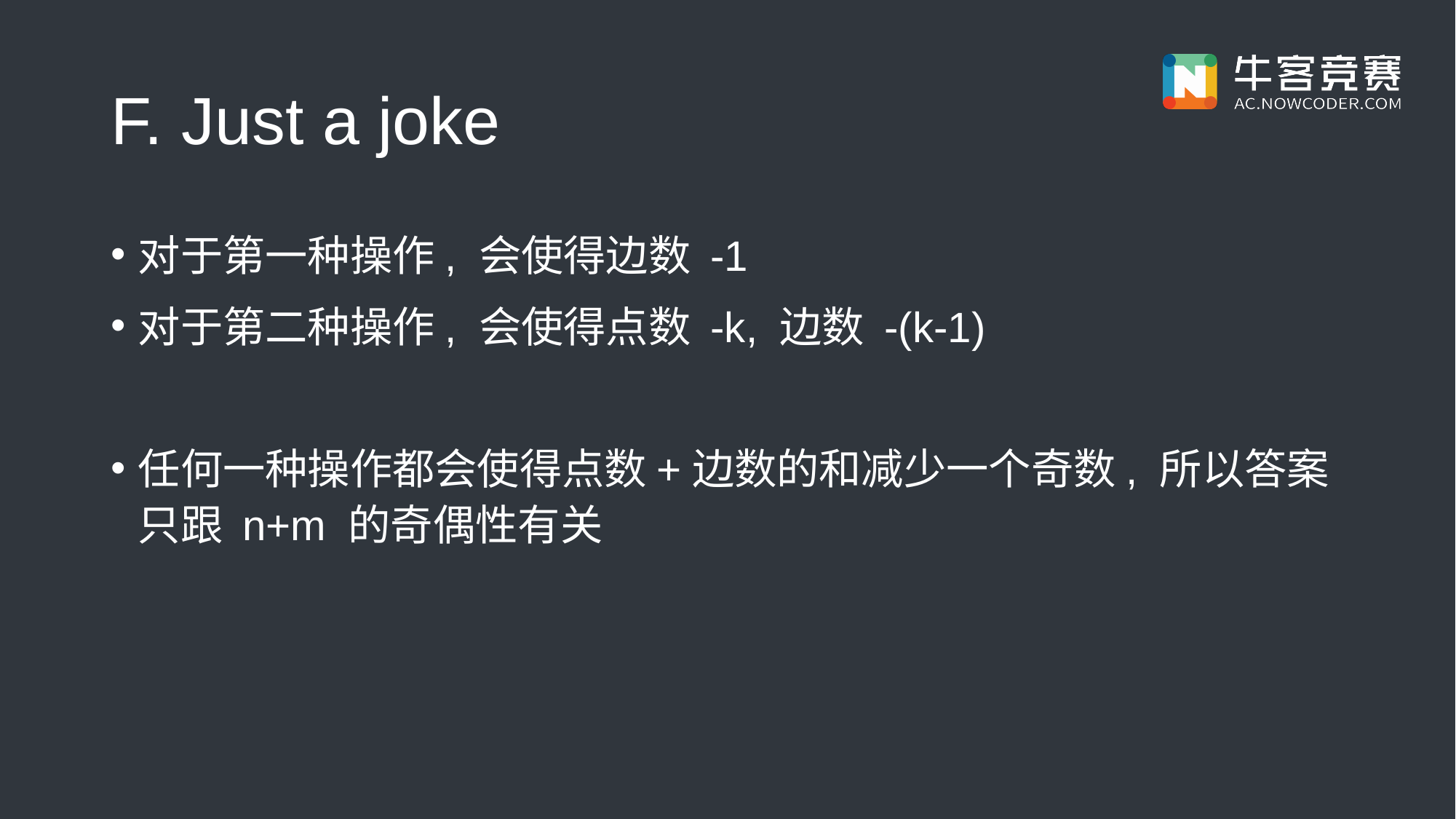

# F. Just a joke
对于第一种操作, 会使得边数 -1
对于第二种操作, 会使得点数 -k, 边数 -(k-1)

任何一种操作都会使得点数+边数的和减少一个奇数, 所以答案只跟 n+m 的奇偶性有关